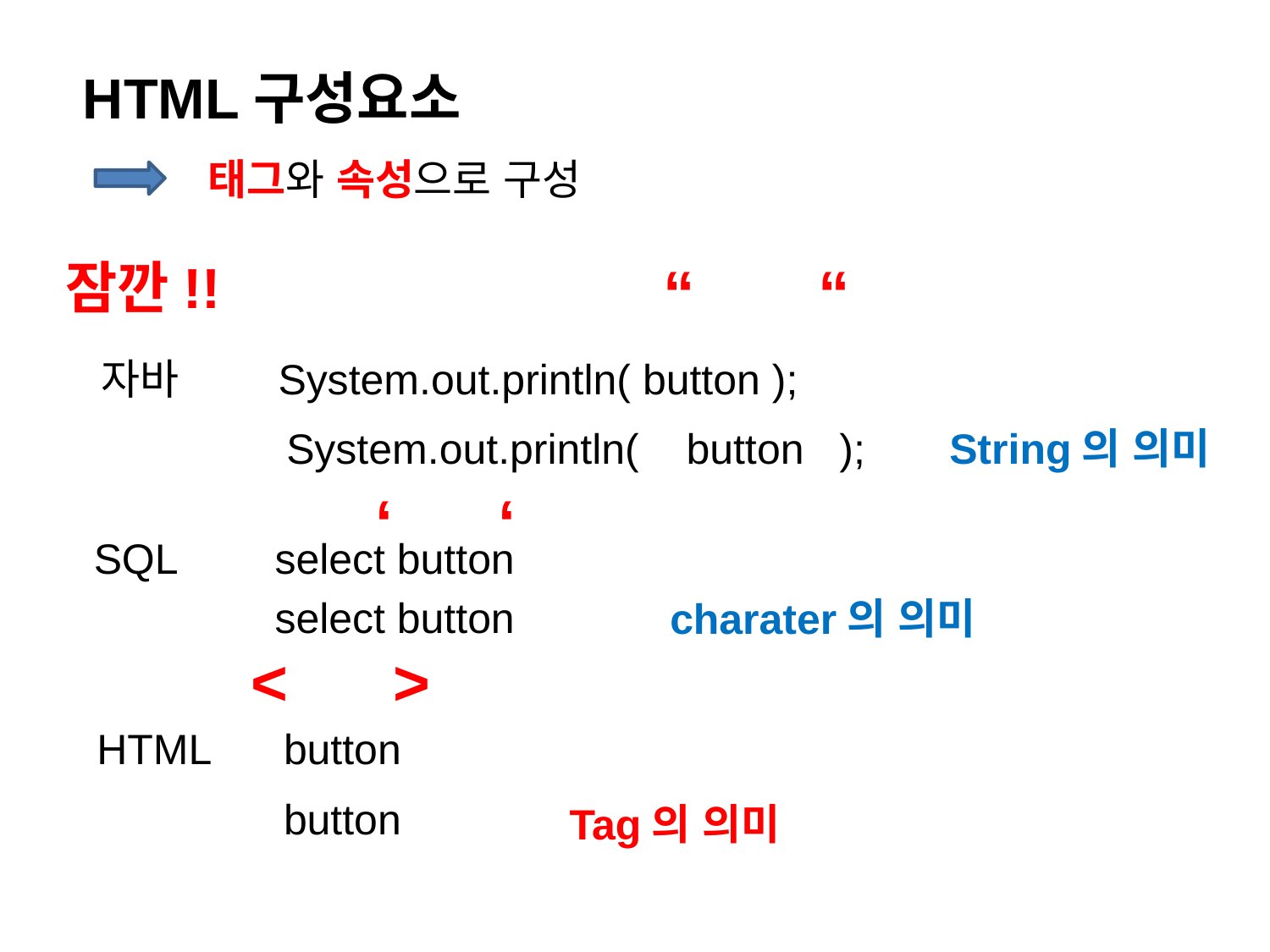

HTML구성요소
태그와 속성으로 구성

잠깐!!
“       “
자바
System.out.println( button );
System.out.println(    button   );
String의 의미
‘      ‘
SQL
select button
select button
charater의 의미
<      >
HTML
button
button
Tag의 의미